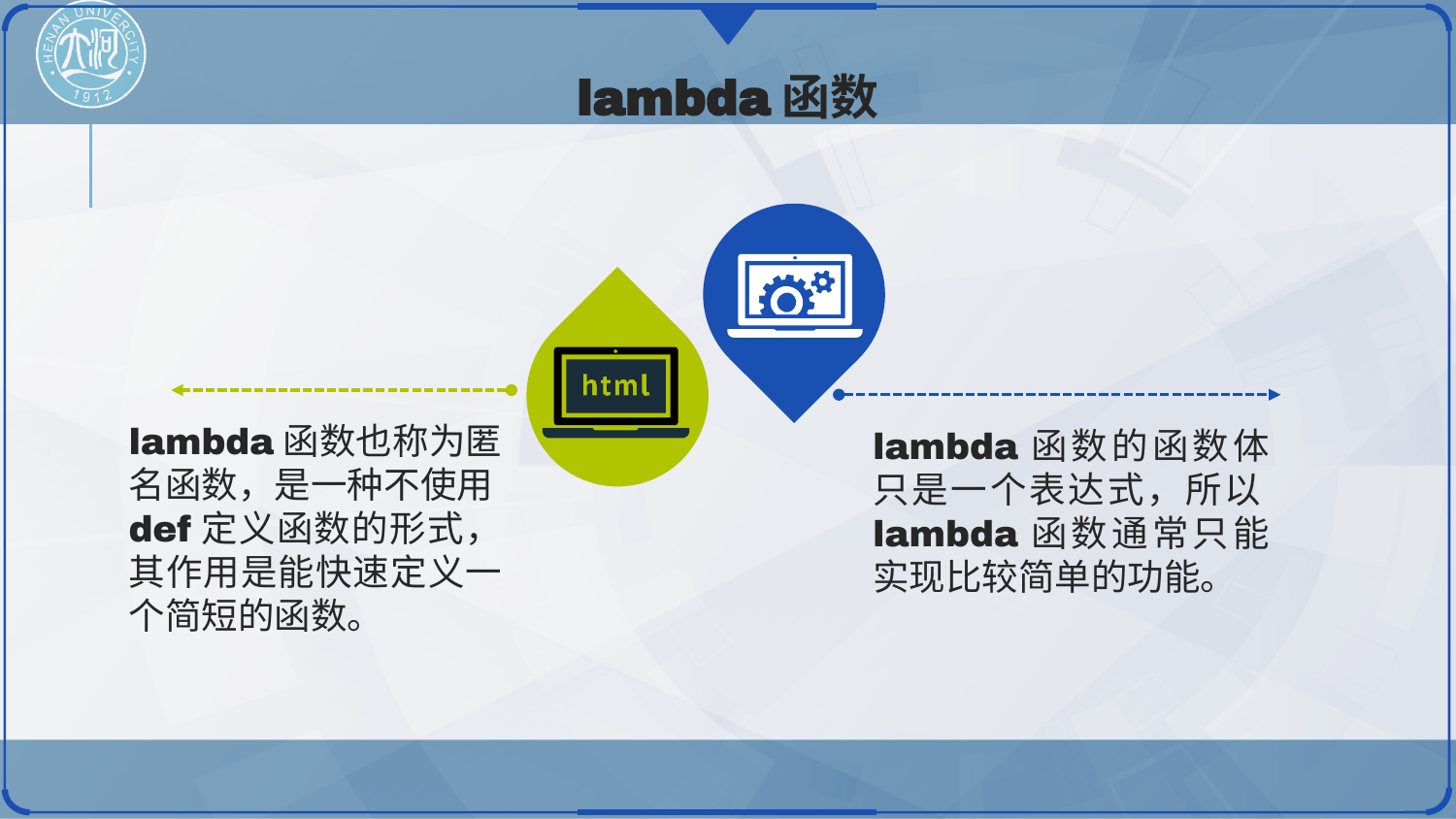

lambda函数

lambda函数也称为匿名函数，是一种不使用def定义函数的形式，其作用是能快速定义一个简短的函数。
lambda函数的函数体只是一个表达式，所以lambda函数通常只能实现比较简单的功能。